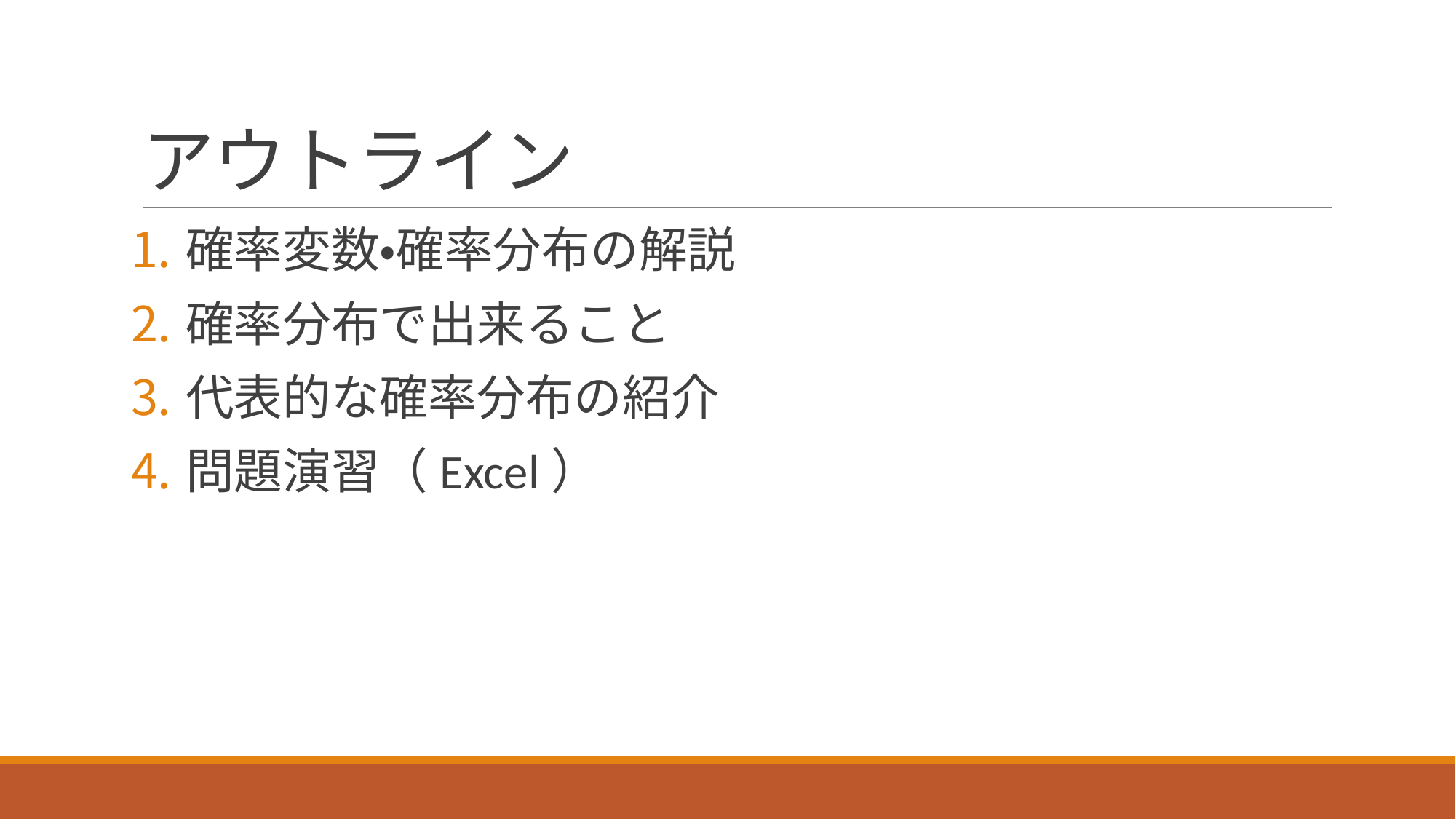

# アウトライン
確率変数・確率分布の解説
確率分布で出来ること
代表的な確率分布の紹介
問題演習（Excel）